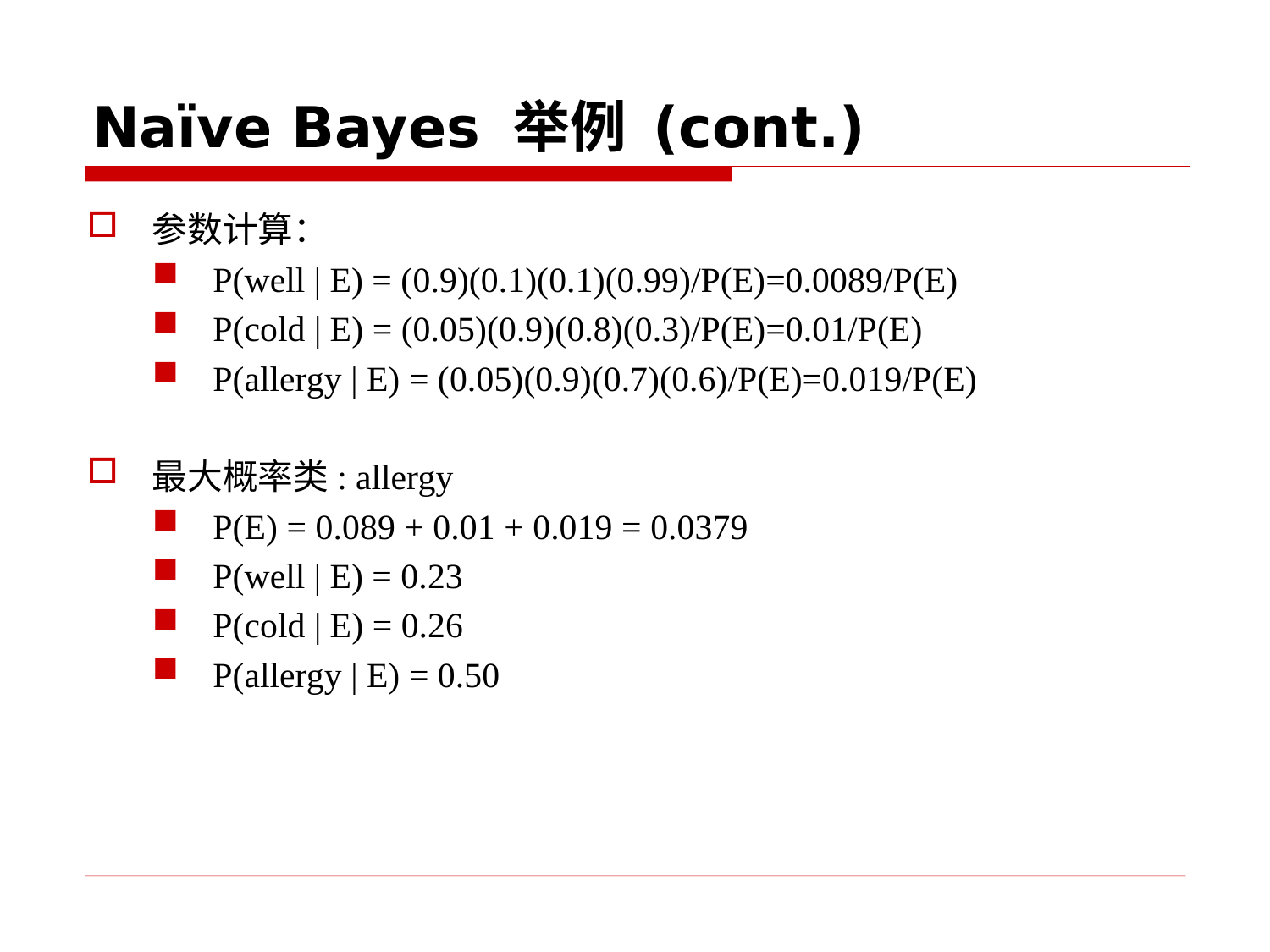

Naïve Bayes 举例 (cont.)
参数计算：
P(well | E) = (0.9)(0.1)(0.1)(0.99)/P(E)=0.0089/P(E)
P(cold | E) = (0.05)(0.9)(0.8)(0.3)/P(E)=0.01/P(E)
P(allergy | E) = (0.05)(0.9)(0.7)(0.6)/P(E)=0.019/P(E)

最大概率类: allergy
P(E) = 0.089 + 0.01 + 0.019 = 0.0379
P(well | E) = 0.23
P(cold | E) = 0.26
P(allergy | E) = 0.50